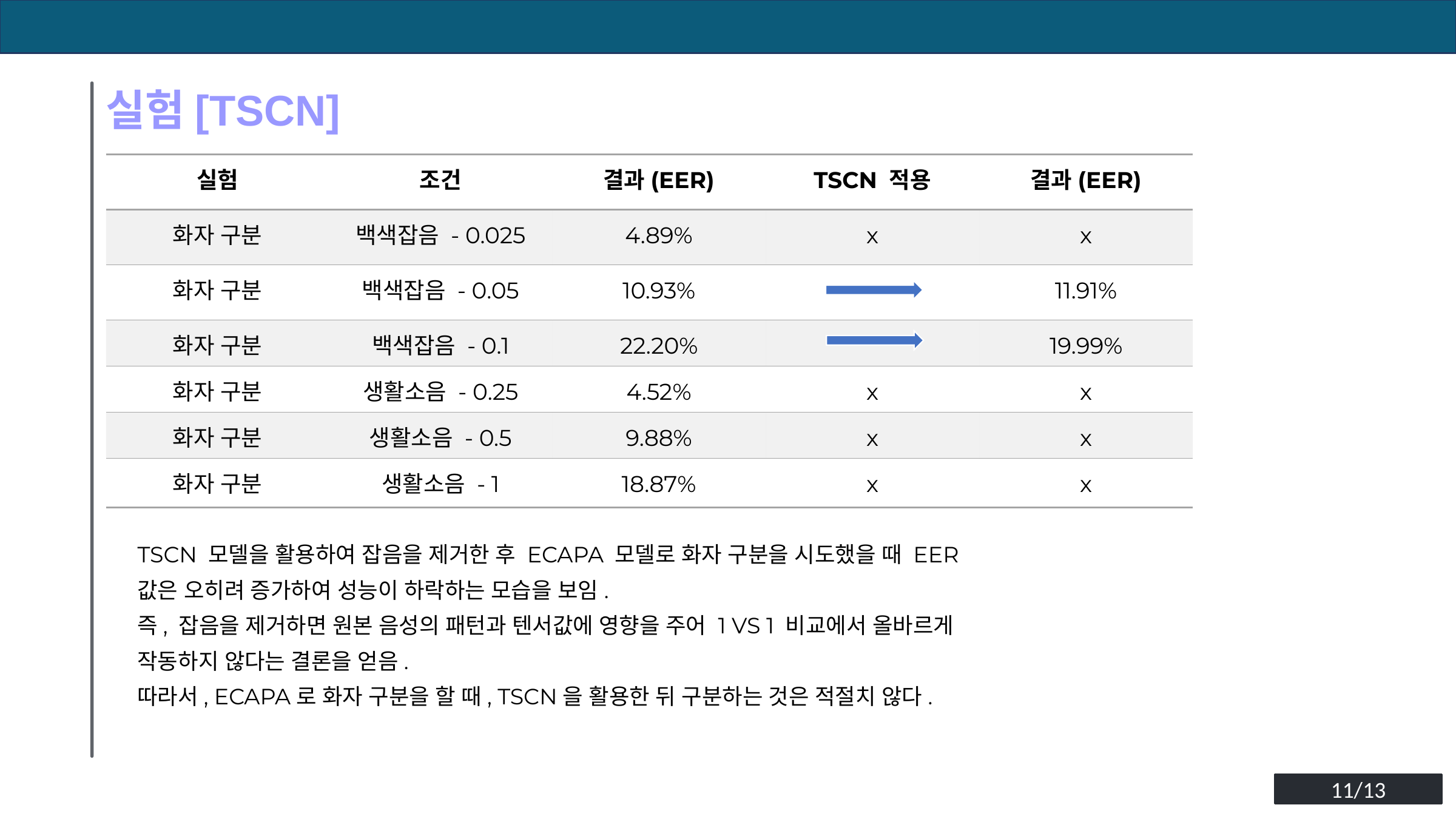

실험[TSCN]

| 실험 | 조건 | 결과(EER) | TSCN 적용 | 결과(EER) |
| --- | --- | --- | --- | --- |
| 화자 구분 | 백색잡음 - 0.025 | 4.89% | x | x |
| 화자 구분 | 백색잡음 - 0.05 | 10.93% |  | 11.91% |
| 화자 구분 | 백색잡음 - 0.1 | 22.20% |  | 19.99% |
| 화자 구분 | 생활소음 - 0.25 | 4.52% | x | x |
| 화자 구분 | 생활소음 - 0.5 | 9.88% | x | x |
| 화자 구분 | 생활소음 - 1 | 18.87% | x | x |

TSCN 모델을 활용하여 잡음을 제거한 후 ECAPA 모델로 화자 구분을 시도했을 때 EER 값은 오히려 증가하여 성능이 하락하는 모습을 보임.
즉, 잡음을 제거하면 원본 음성의 패턴과 텐서값에 영향을 주어 1 VS 1 비교에서 올바르게 작동하지 않다는 결론을 얻음.
따라서, ECAPA로 화자 구분을 할 때, TSCN을 활용한 뒤 구분하는 것은 적절치 않다.
11/13